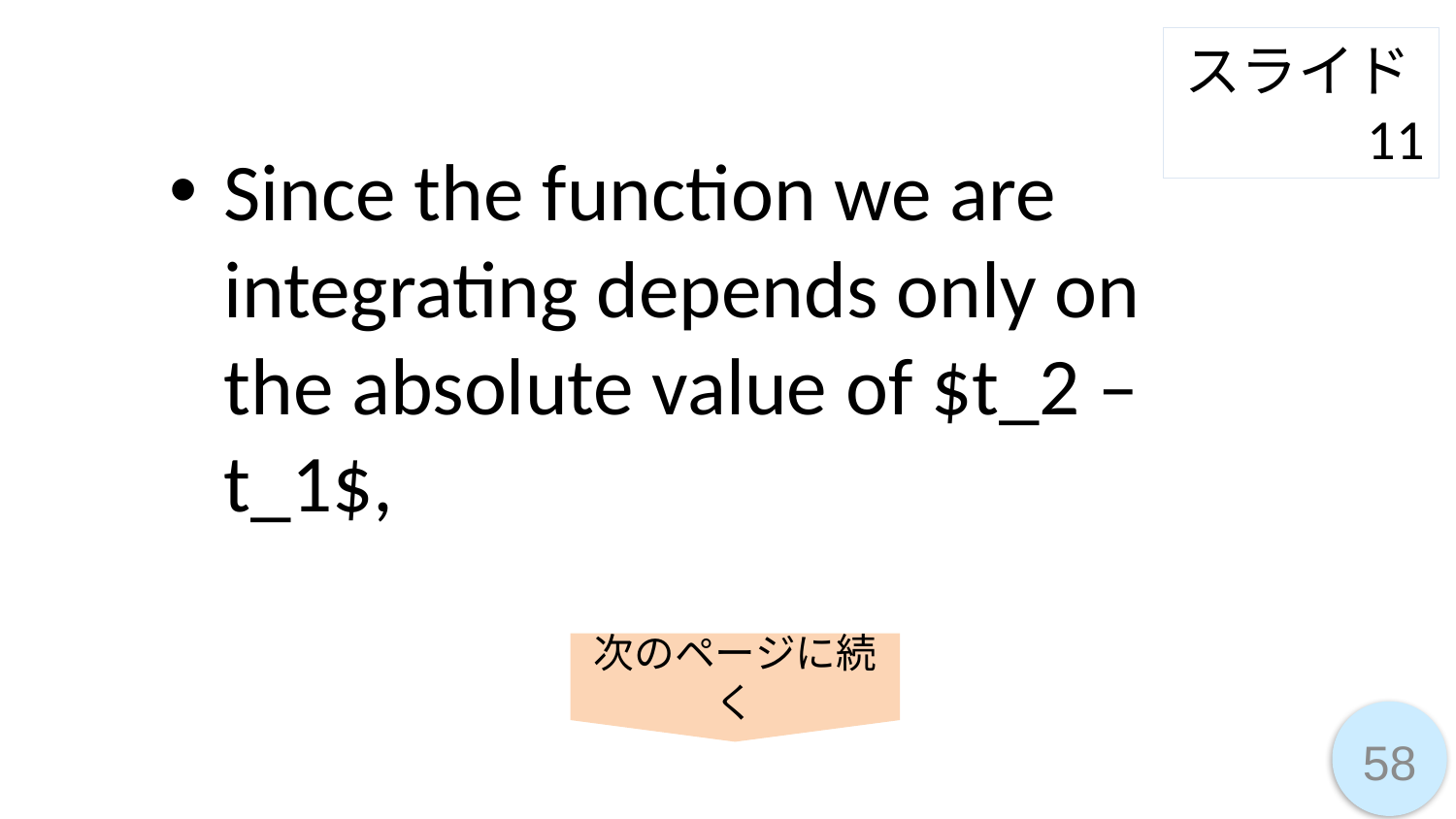

スライド11
Since the function we are integrating depends only on the absolute value of $t_2 – t_1$,
次のページに続く
58